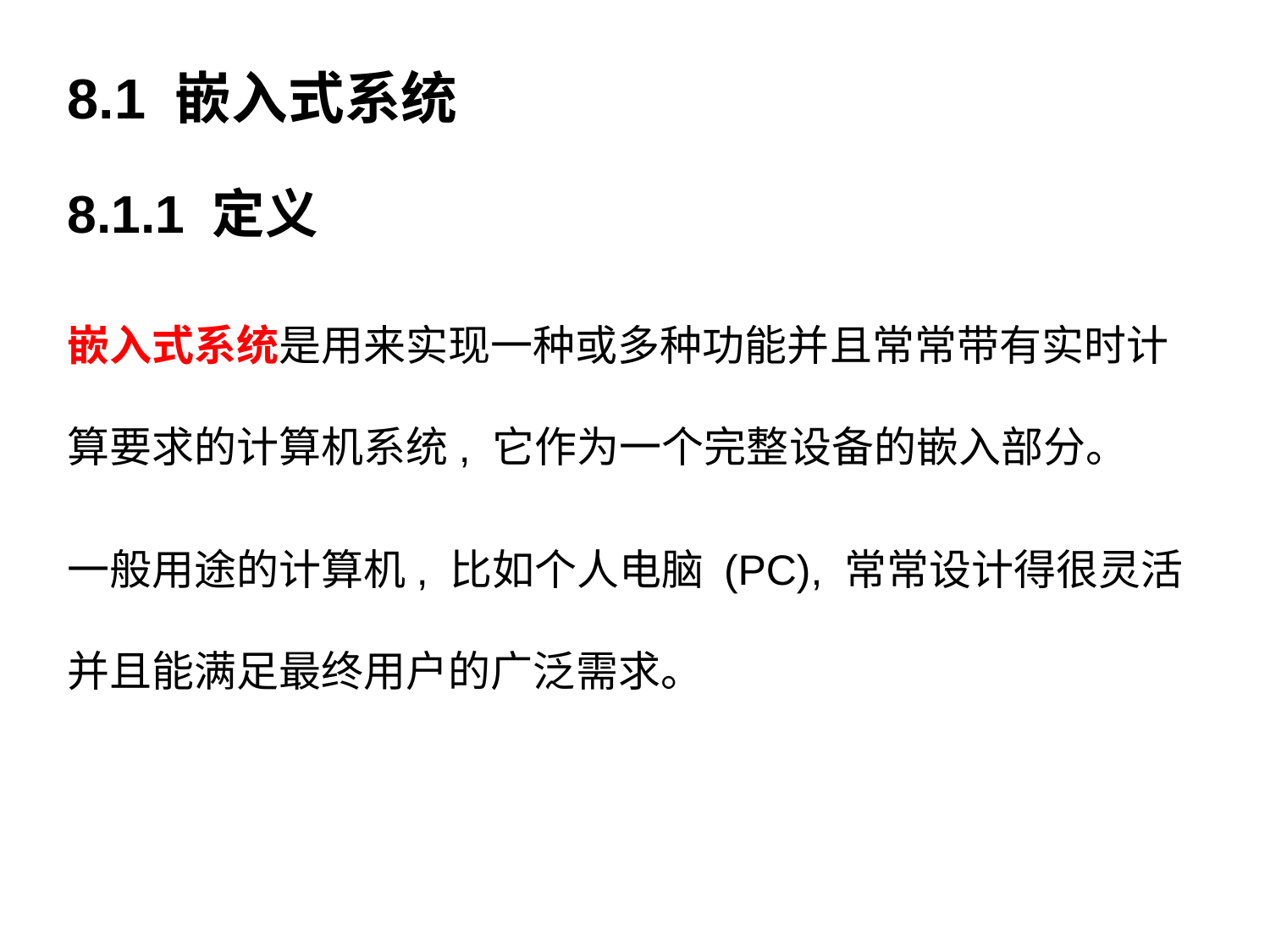

8.1 嵌入式系统
8.1.1 定义
嵌入式系统是用来实现一种或多种功能并且常常带有实时计算要求的计算机系统, 它作为一个完整设备的嵌入部分。
一般用途的计算机, 比如个人电脑 (PC), 常常设计得很灵活并且能满足最终用户的广泛需求。